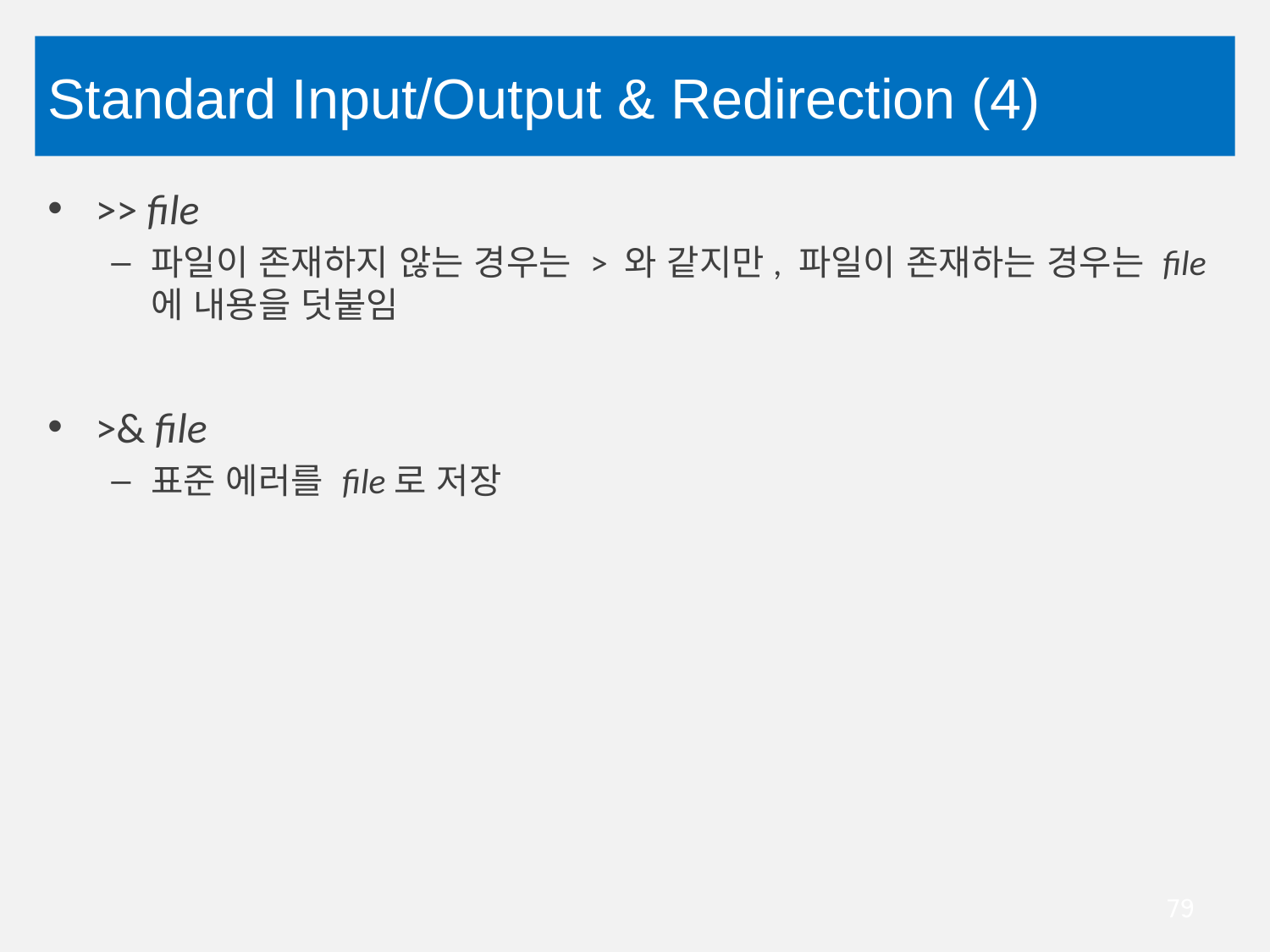

# Standard Input/Output & Redirection (4)
>> file
파일이 존재하지 않는 경우는 > 와 같지만, 파일이 존재하는 경우는 file에 내용을 덧붙임

>& file
표준 에러를 file로 저장
79